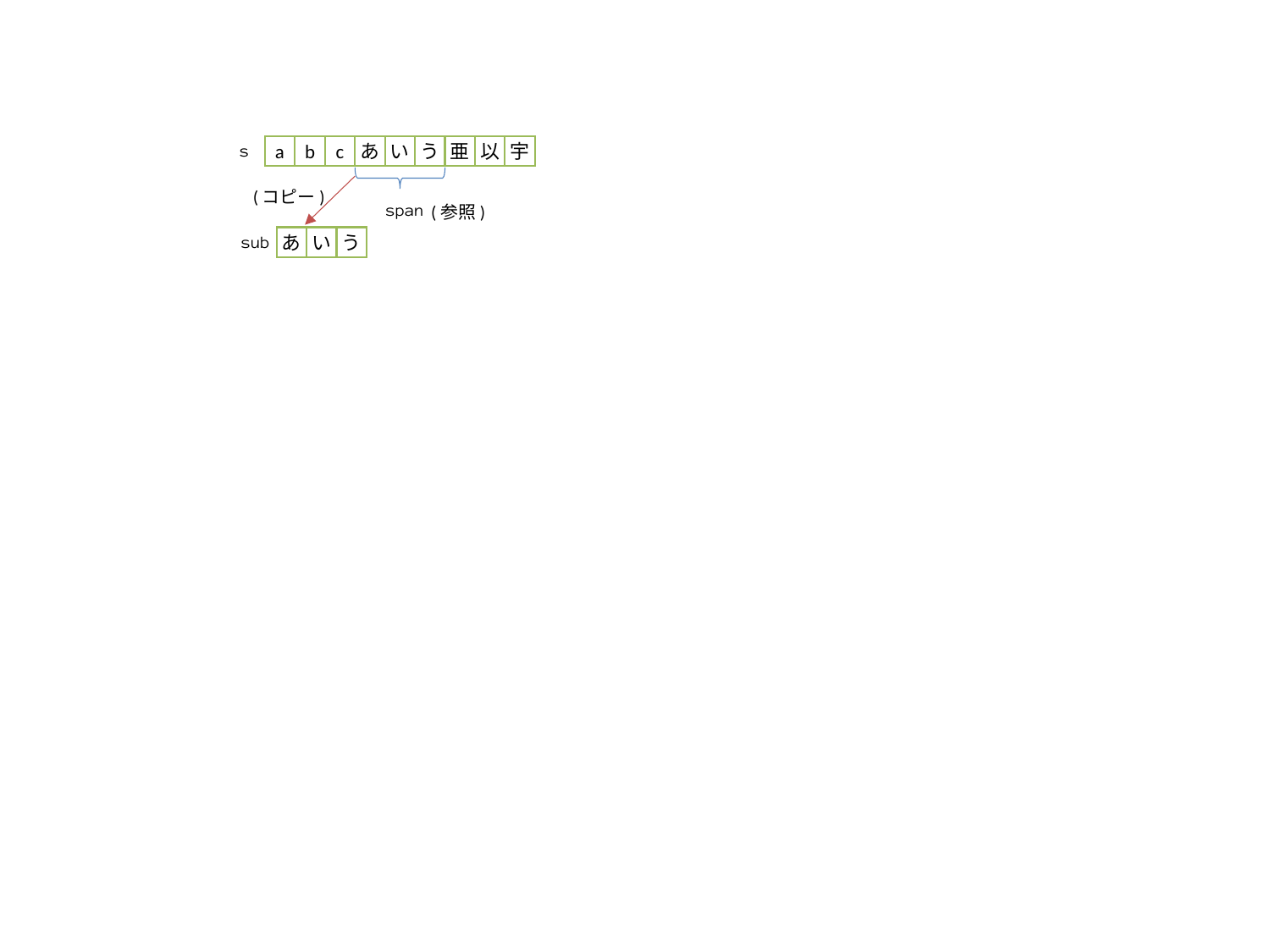

s
a
b
c
あ
い
う
亜
以
宇
(コピー)
span
(参照)
sub
あ
い
う